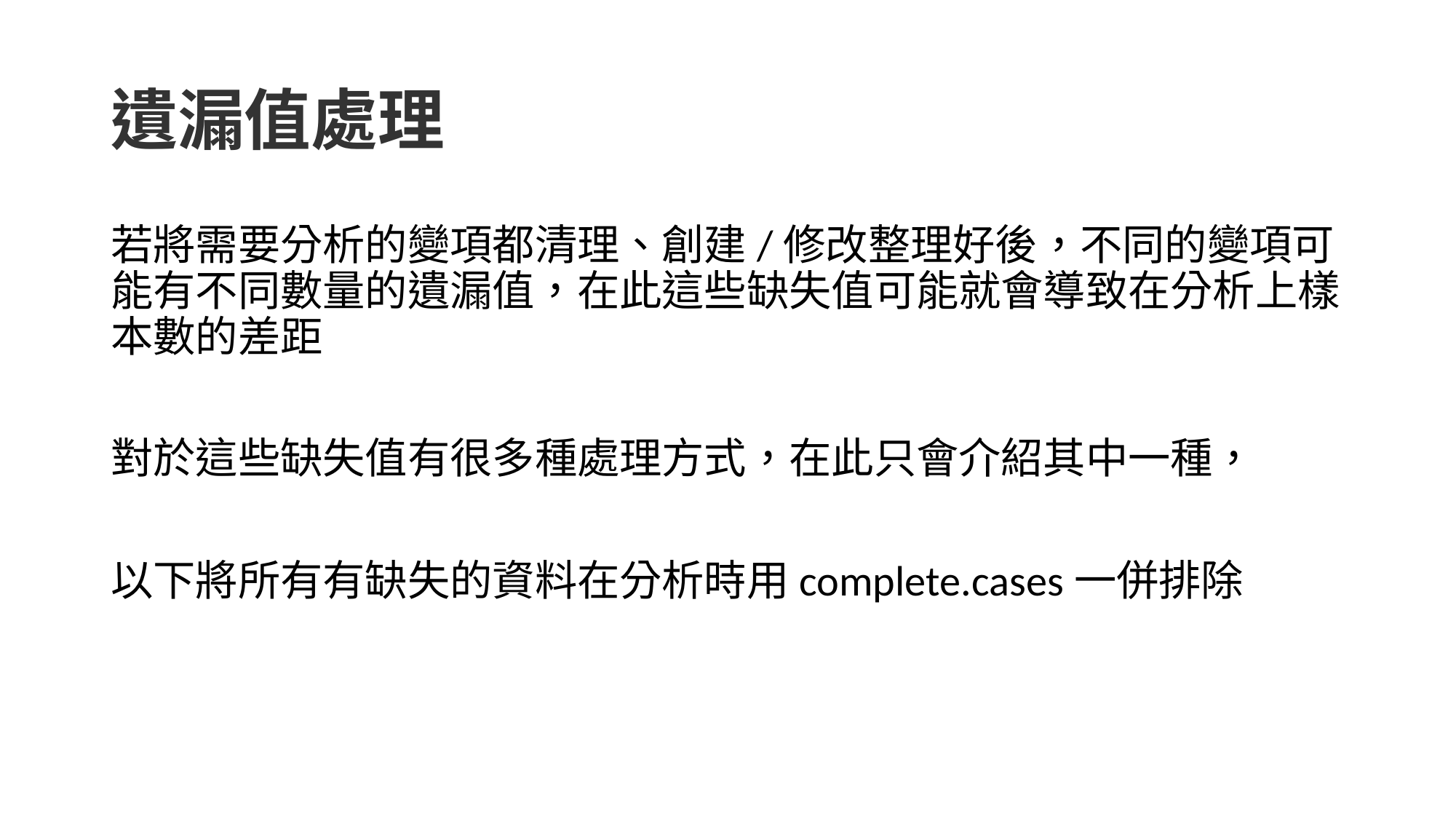

# 遺漏值處理
若將需要分析的變項都清理、創建/修改整理好後，不同的變項可能有不同數量的遺漏值，在此這些缺失值可能就會導致在分析上樣本數的差距

對於這些缺失值有很多種處理方式，在此只會介紹其中一種，

以下將所有有缺失的資料在分析時用complete.cases一併排除